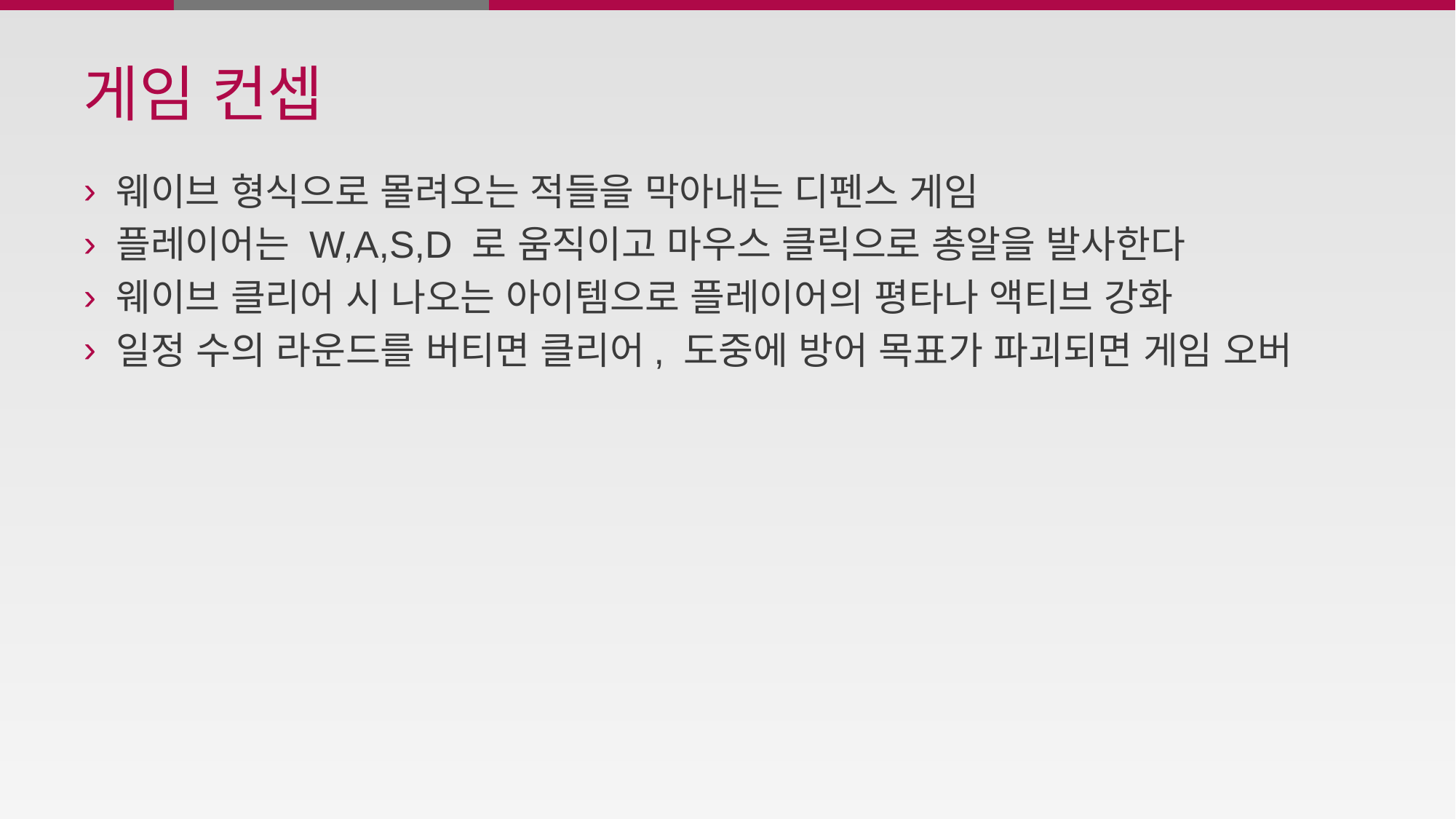

# 게임 컨셉
웨이브 형식으로 몰려오는 적들을 막아내는 디펜스 게임
플레이어는 W,A,S,D 로 움직이고 마우스 클릭으로 총알을 발사한다
웨이브 클리어 시 나오는 아이템으로 플레이어의 평타나 액티브 강화
일정 수의 라운드를 버티면 클리어, 도중에 방어 목표가 파괴되면 게임 오버